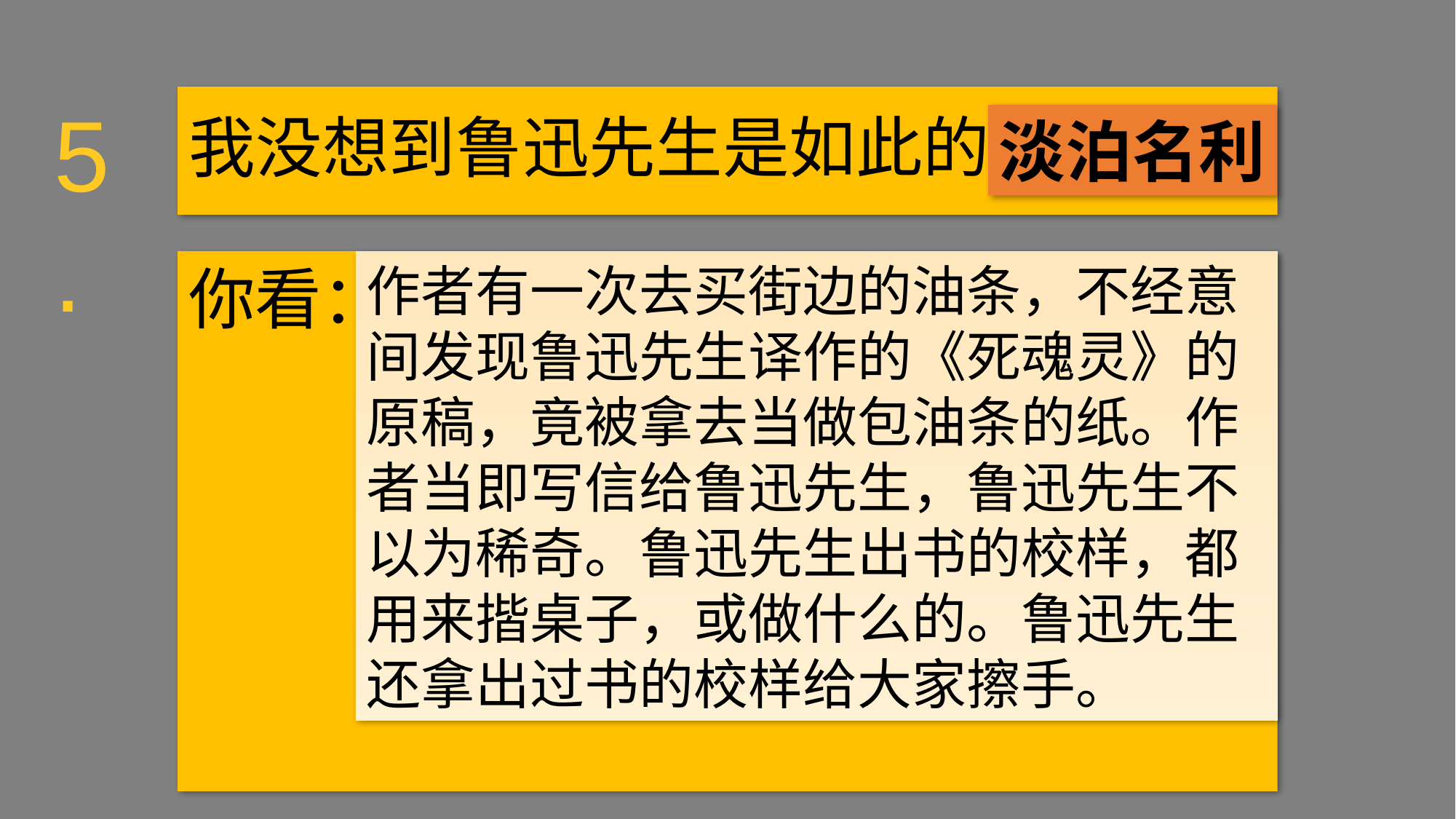

5.

# 我没想到鲁迅先生是如此的
淡泊名利

你看：
作者有一次去买街边的油条，不经意间发现鲁迅先生译作的《死魂灵》的原稿，竟被拿去当做包油条的纸。作者当即写信给鲁迅先生，鲁迅先生不以为稀奇。鲁迅先生出书的校样，都用来揩桌子，或做什么的。鲁迅先生还拿出过书的校样给大家擦手。